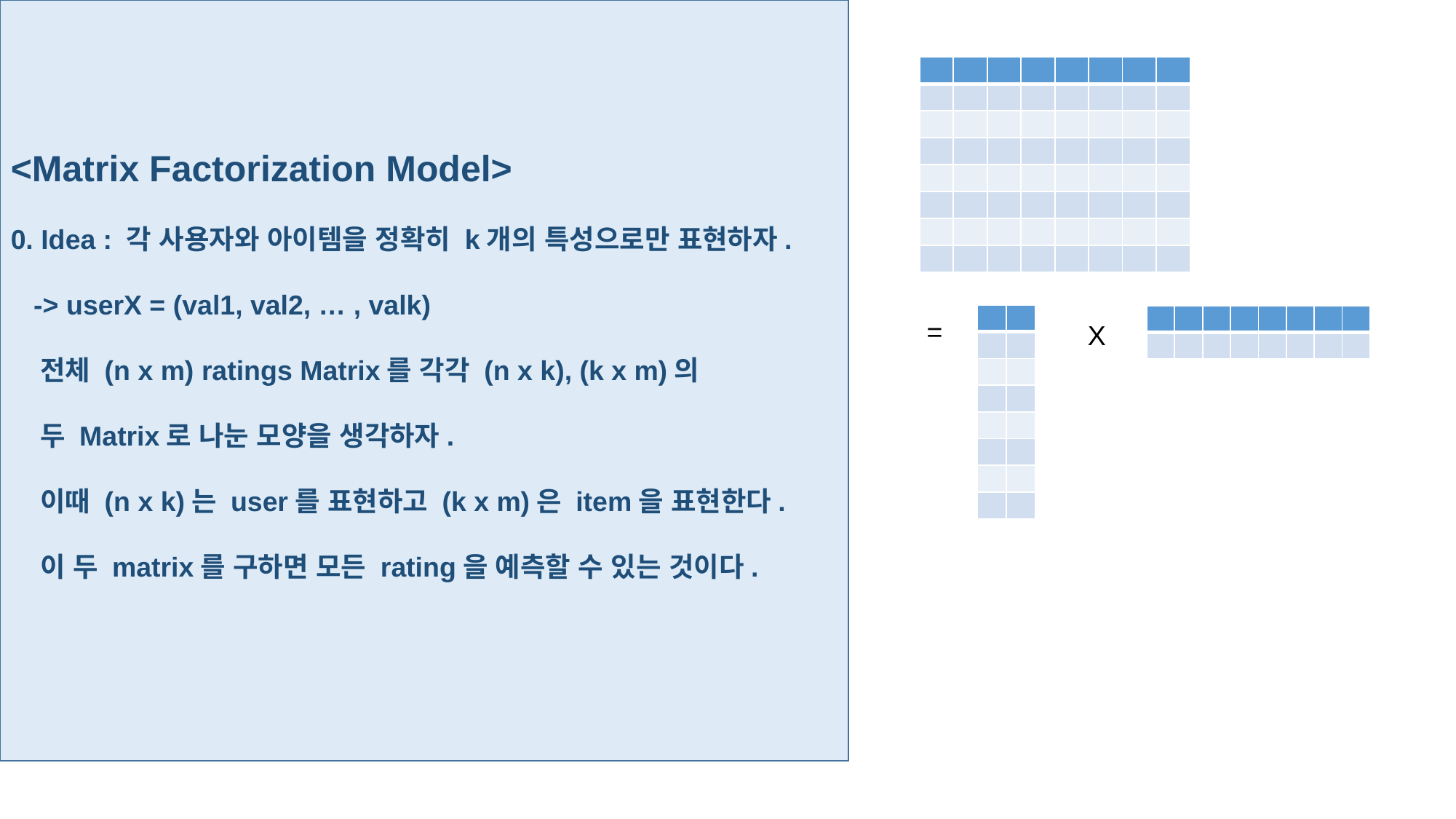

<Matrix Factorization Model>

0. Idea : 각 사용자와 아이템을 정확히 k개의 특성으로만 표현하자.

   -> userX = (val1, val2, … , valk)

   전체 (n x m) ratings Matrix를 각각 (n x k), (k x m)의

   두 Matrix로 나눈 모양을 생각하자.

   이때 (n x k)는 user를 표현하고 (k x m)은 item을 표현한다.

   이 두 matrix를 구하면 모든 rating을 예측할 수 있는 것이다.

|  |  |  |  |  |  |  |  |
| --- | --- | --- | --- | --- | --- | --- | --- |
|  |  |  |  |  |  |  |  |
|  |  |  |  |  |  |  |  |
|  |  |  |  |  |  |  |  |
|  |  |  |  |  |  |  |  |
|  |  |  |  |  |  |  |  |
|  |  |  |  |  |  |  |  |
|  |  |  |  |  |  |  |  |
|  |  |
| --- | --- |
|  |  |
|  |  |
|  |  |
|  |  |
|  |  |
|  |  |
|  |  |
|  |  |  |  |  |  |  |  |
| --- | --- | --- | --- | --- | --- | --- | --- |
|  |  |  |  |  |  |  |  |
=
X